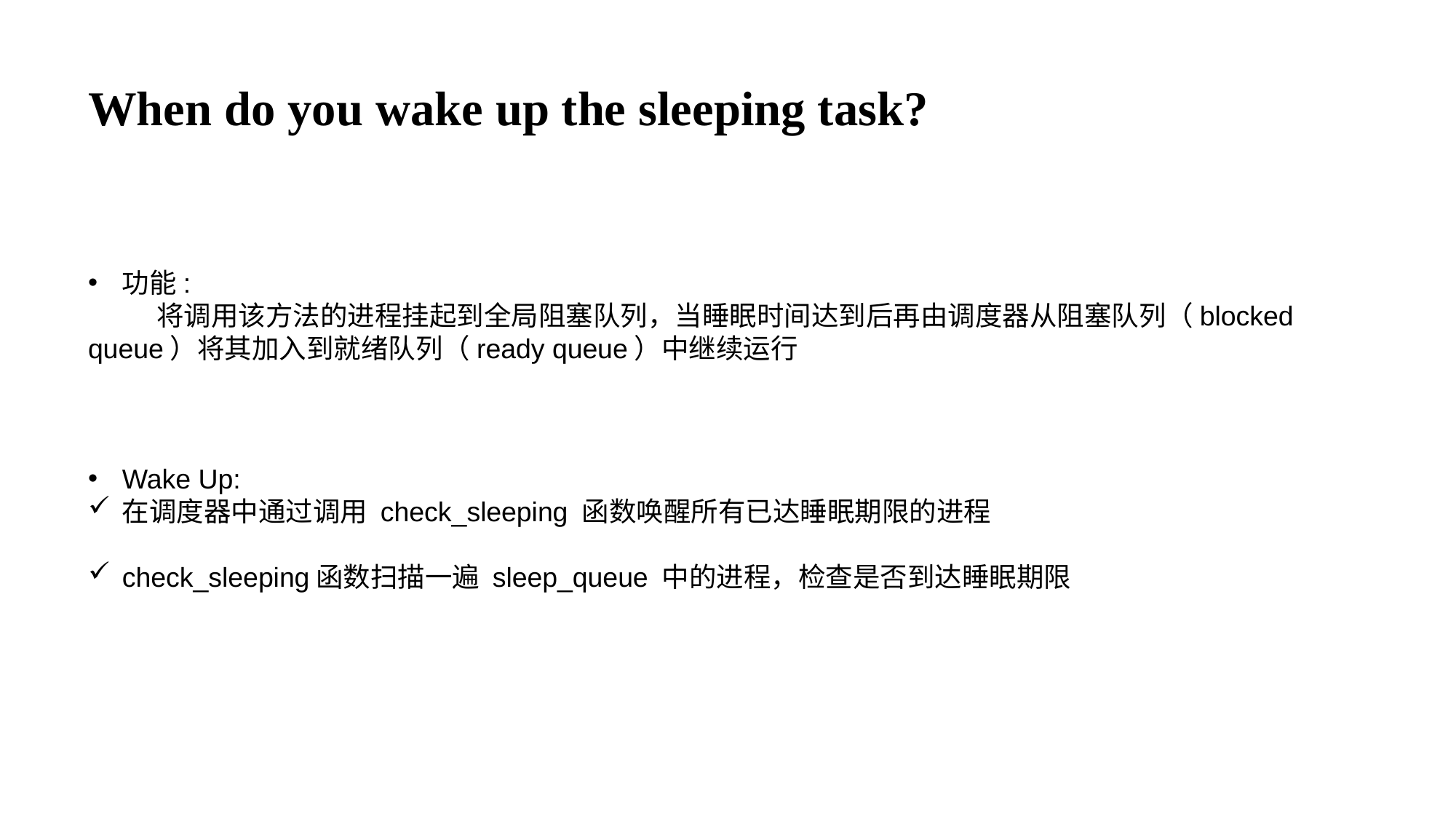

# When do you wake up the sleeping task?
功能:
          将调用该方法的进程挂起到全局阻塞队列，当睡眠时间达到后再由调度器从阻塞队列（blocked queue）将其加入到就绪队列（ready queue）中继续运行
Wake Up:
在调度器中通过调用 check_sleeping 函数唤醒所有已达睡眠期限的进程

check_sleeping函数扫描一遍 sleep_queue 中的进程，检查是否到达睡眠期限